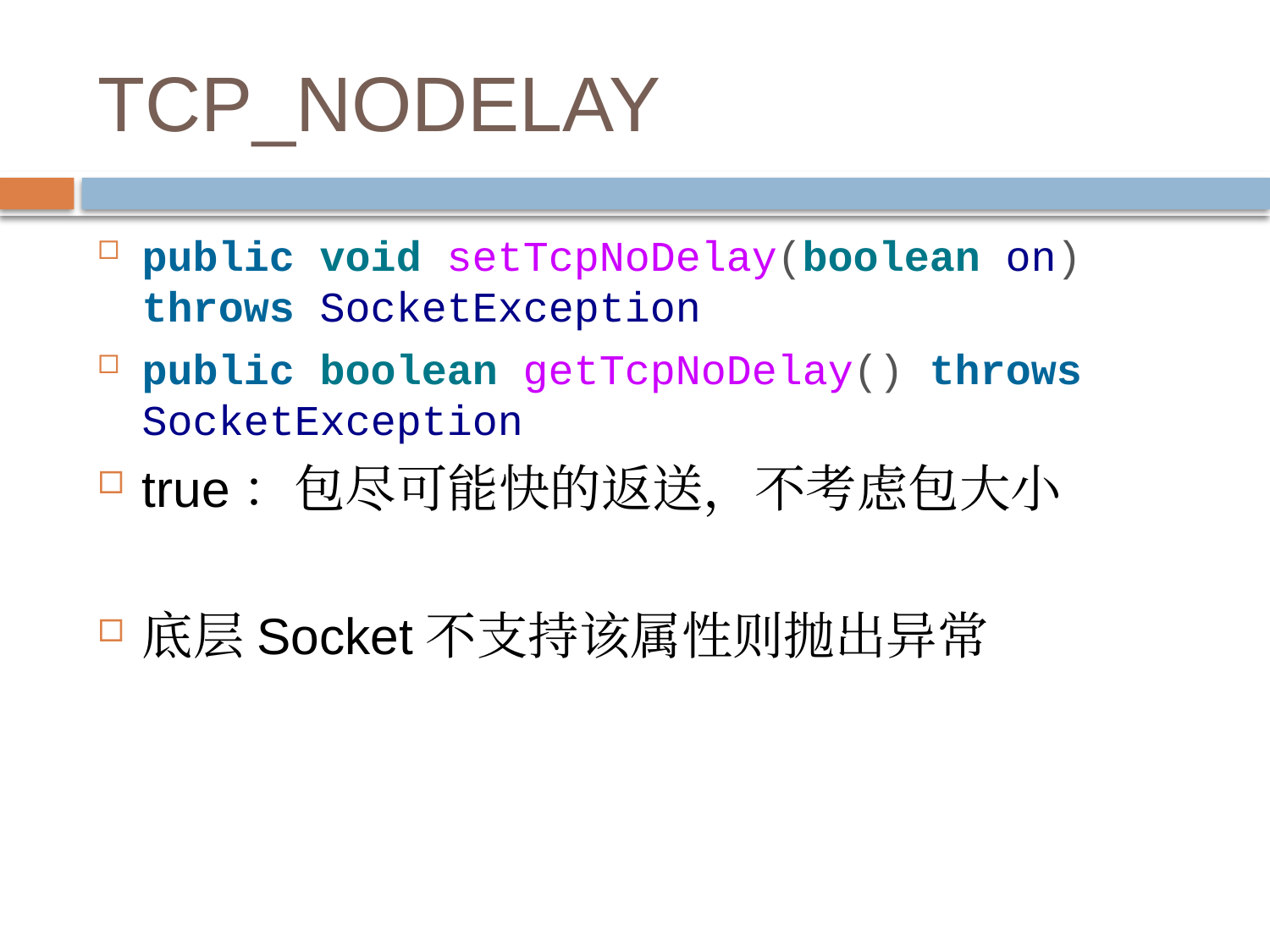

# TCP_NODELAY
public void setTcpNoDelay(boolean on) throws SocketException
public boolean getTcpNoDelay() throws SocketException
true：包尽可能快的返送，不考虑包大小

底层Socket不支持该属性则抛出异常